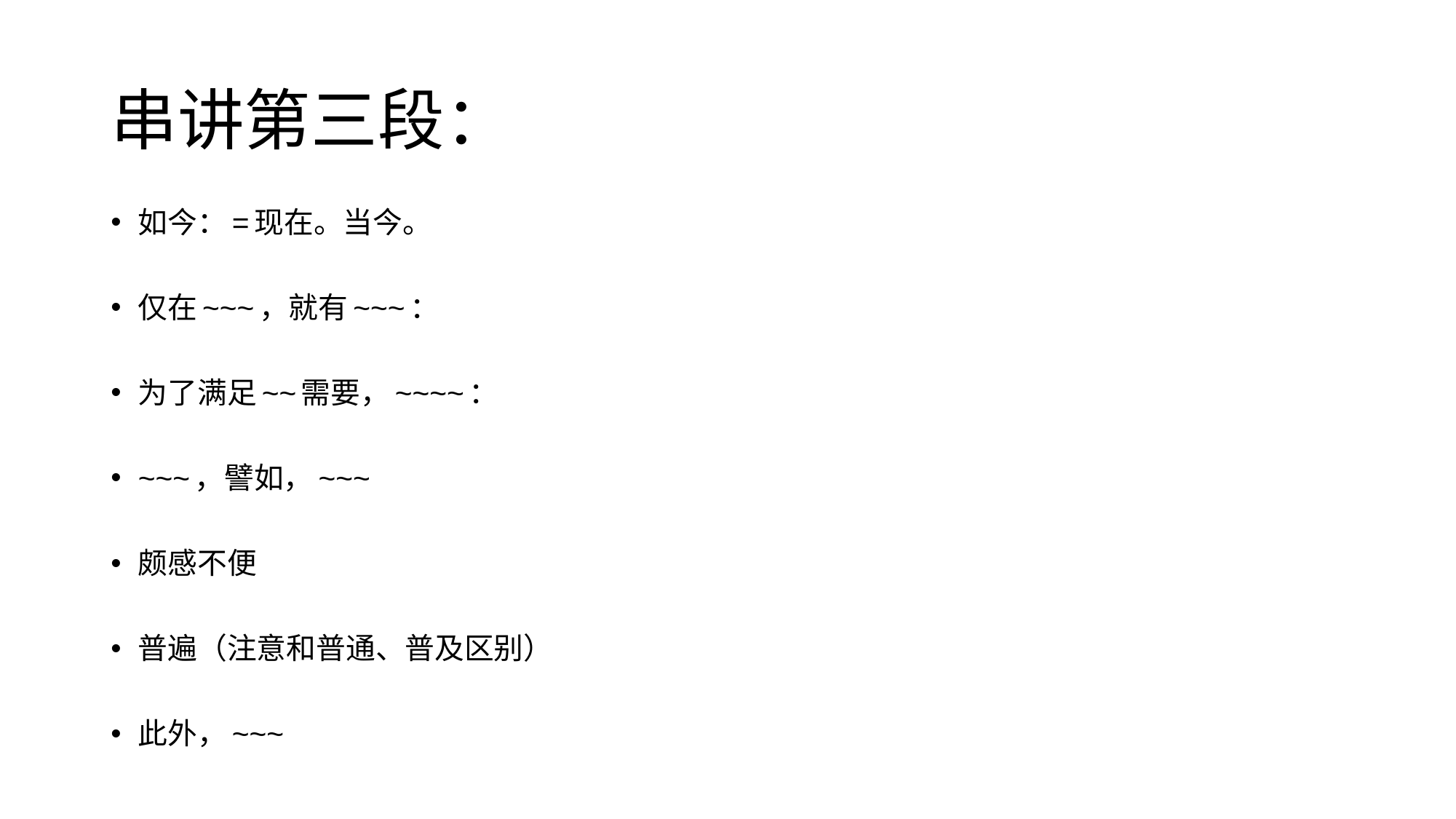

# 串讲第三段：
如今：=现在。当今。

仅在~~~，就有~~~：

为了满足~~需要，~~~~：

~~~，譬如，~~~

颇感不便

普遍（注意和普通、普及区别）

此外，~~~